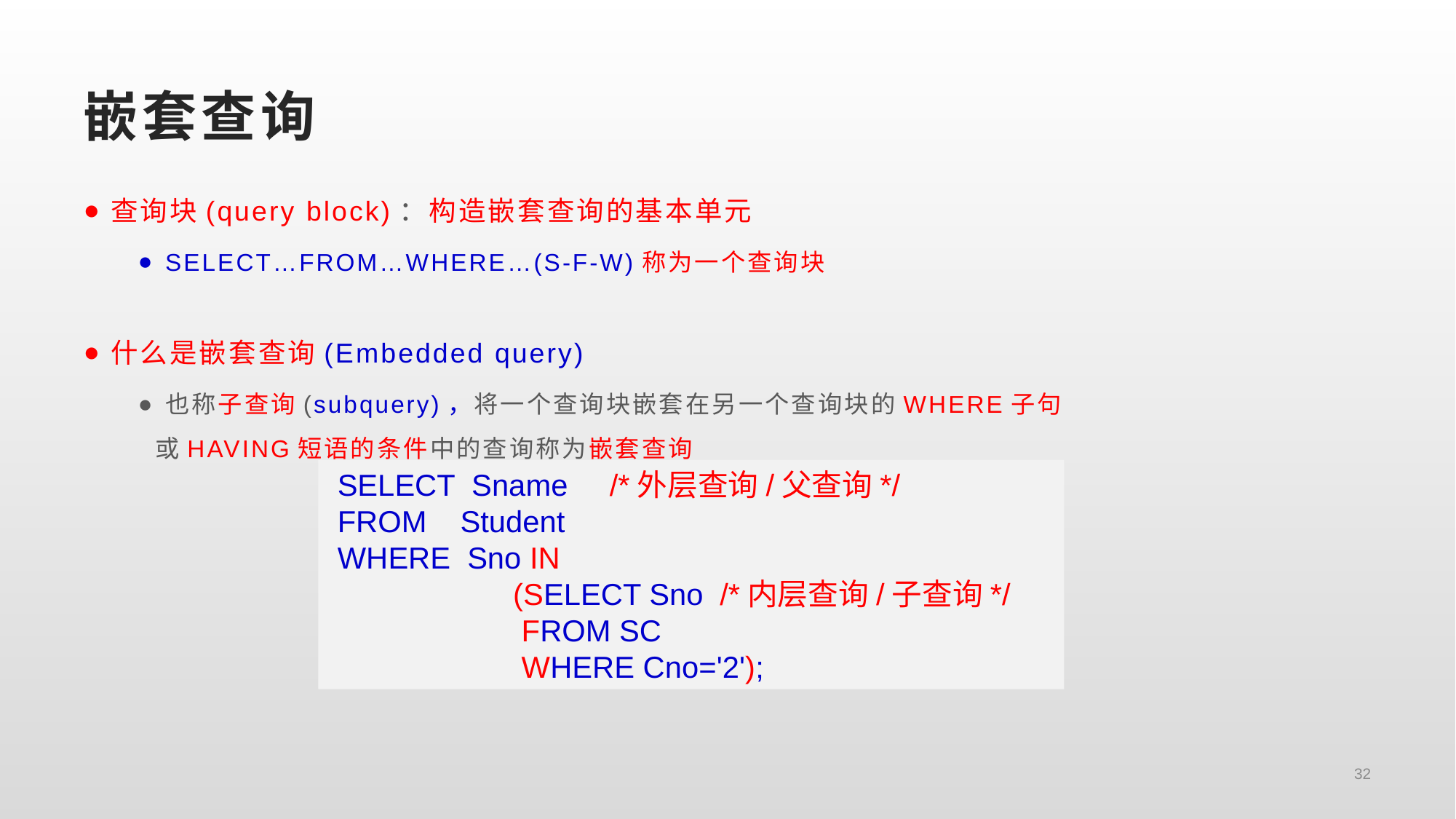

# 嵌套查询
查询块(query block)：构造嵌套查询的基本单元
SELECT…FROM…WHERE…(S-F-W)称为一个查询块

什么是嵌套查询(Embedded query)
也称子查询(subquery)，将一个查询块嵌套在另一个查询块的WHERE子句
   或HAVING短语的条件中的查询称为嵌套查询

 SELECT  Sname     /*外层查询/父查询*/
 FROM    Student
 WHERE  Sno IN
                      (SELECT Sno  /*内层查询/子查询*/
                       FROM SC
                       WHERE Cno='2');
32